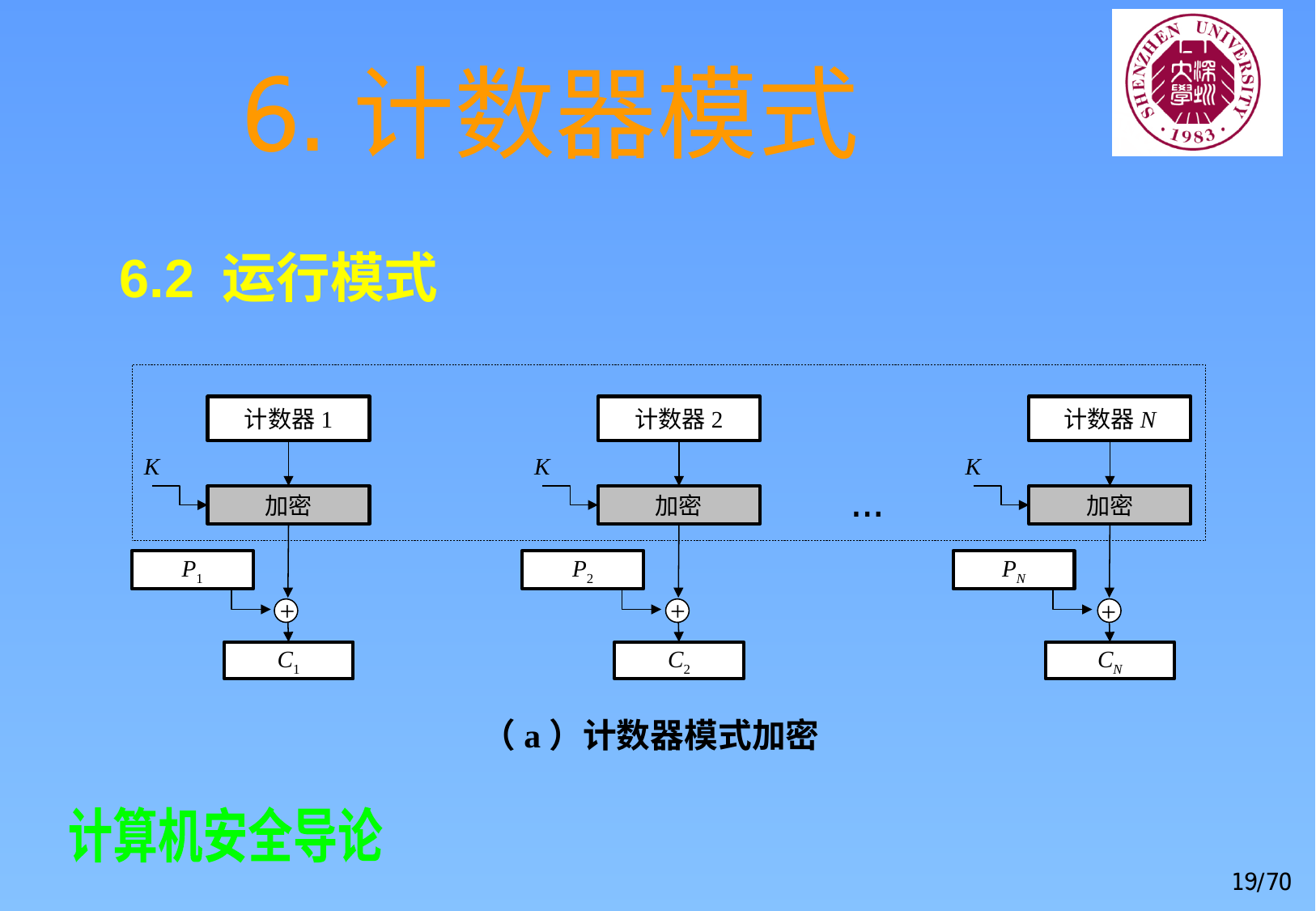

# 6.计数器模式
6.2 运行模式

计数器1
K
加密
P1
C1
计数器2
K
加密
P2
C2
计数器N
K
加密
PN
CN
…
+
+
+

（a）计数器模式加密
19/70